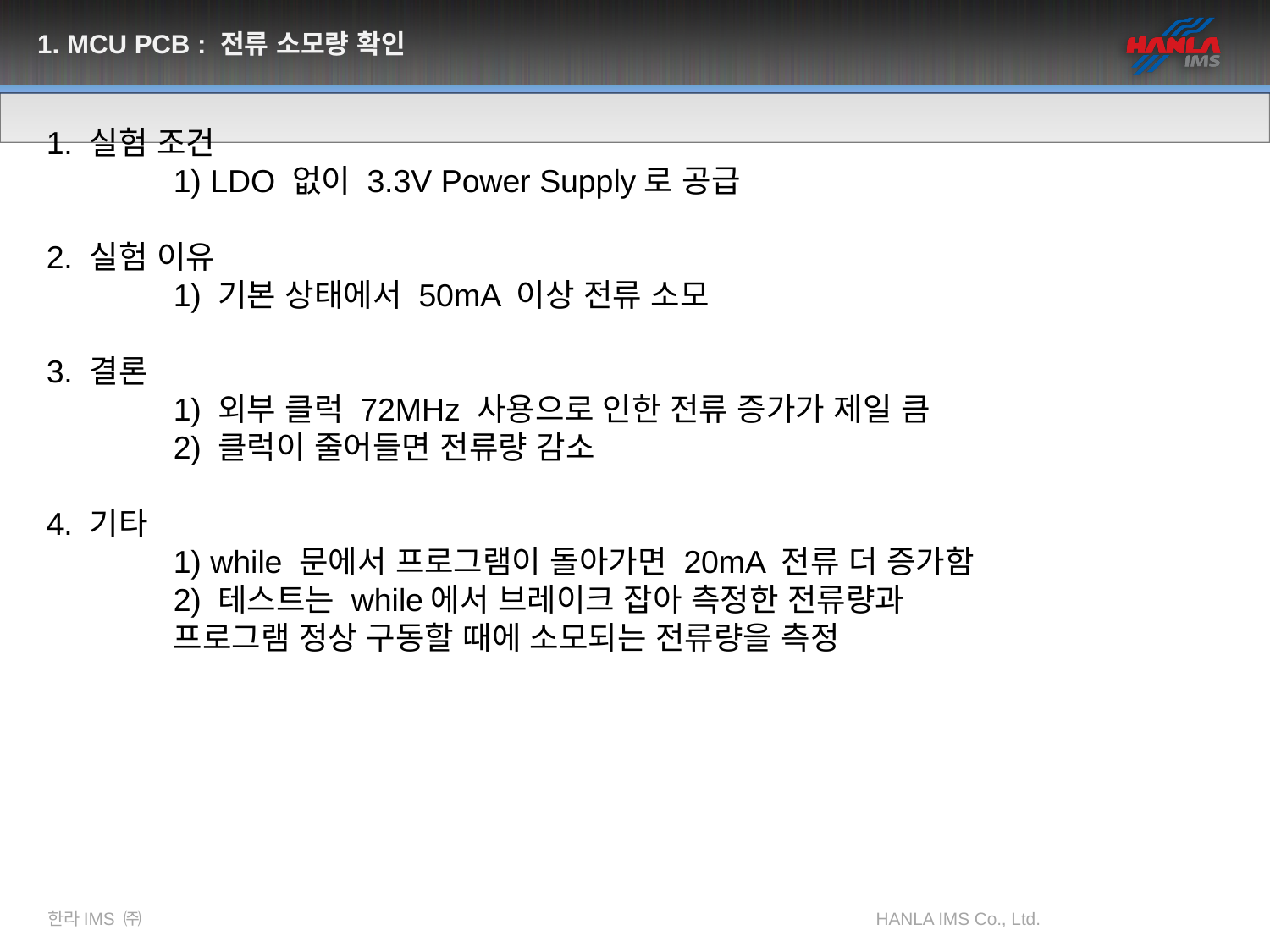

1. MCU PCB : 전류 소모량 확인
1. 실험 조건
	1) LDO 없이 3.3V Power Supply로 공급

2. 실험 이유
	1) 기본 상태에서 50mA 이상 전류 소모

3. 결론
	1) 외부 클럭 72MHz 사용으로 인한 전류 증가가 제일 큼
	2) 클럭이 줄어들면 전류량 감소

4. 기타
	1) while 문에서 프로그램이 돌아가면 20mA 전류 더 증가함
	2) 테스트는 while에서 브레이크 잡아 측정한 전류량과
	프로그램 정상 구동할 때에 소모되는 전류량을 측정